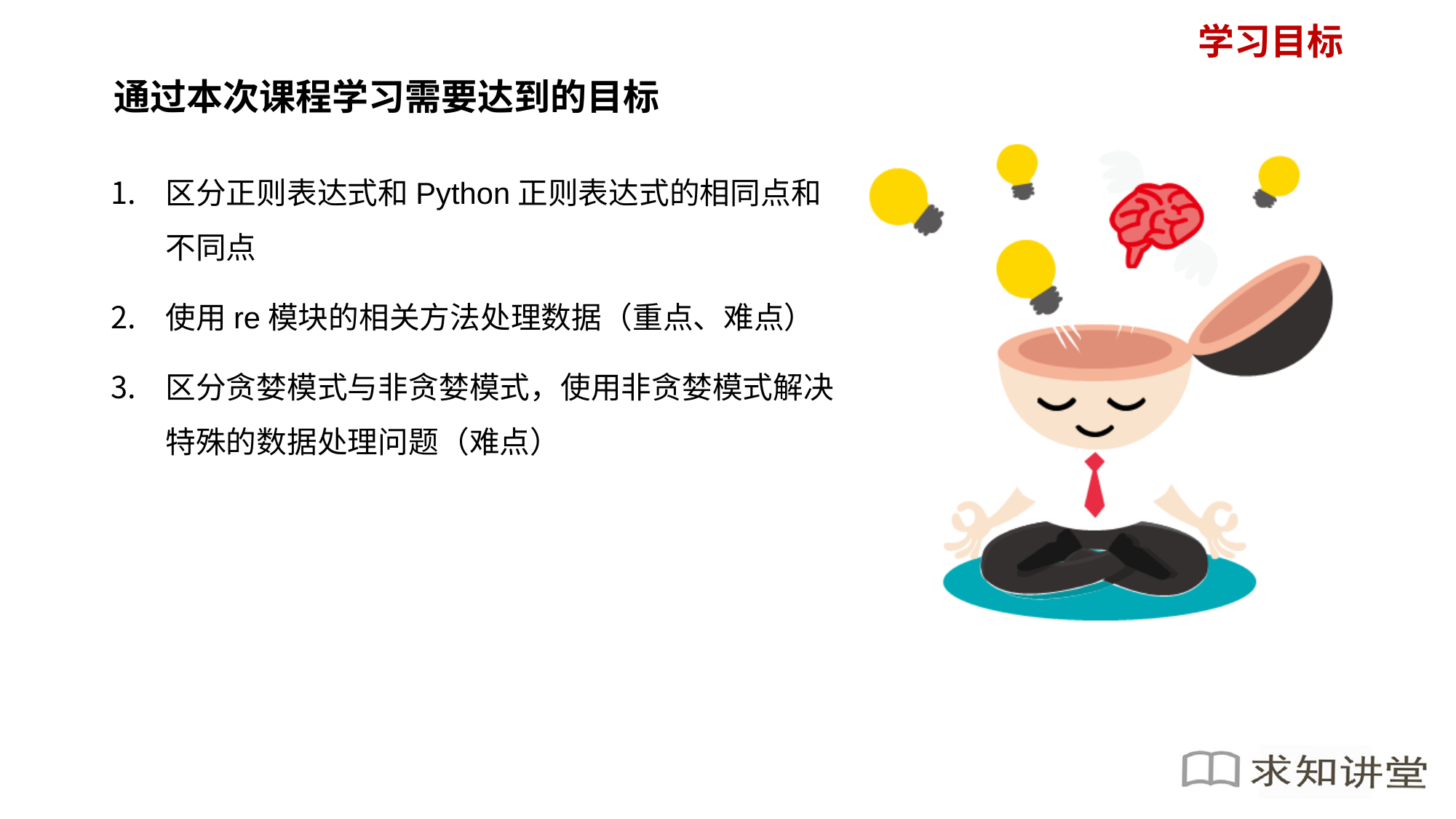

区分正则表达式和Python正则表达式的相同点和不同点
使用re模块的相关方法处理数据（重点、难点）
区分贪婪模式与非贪婪模式，使用非贪婪模式解决特殊的数据处理问题（难点）